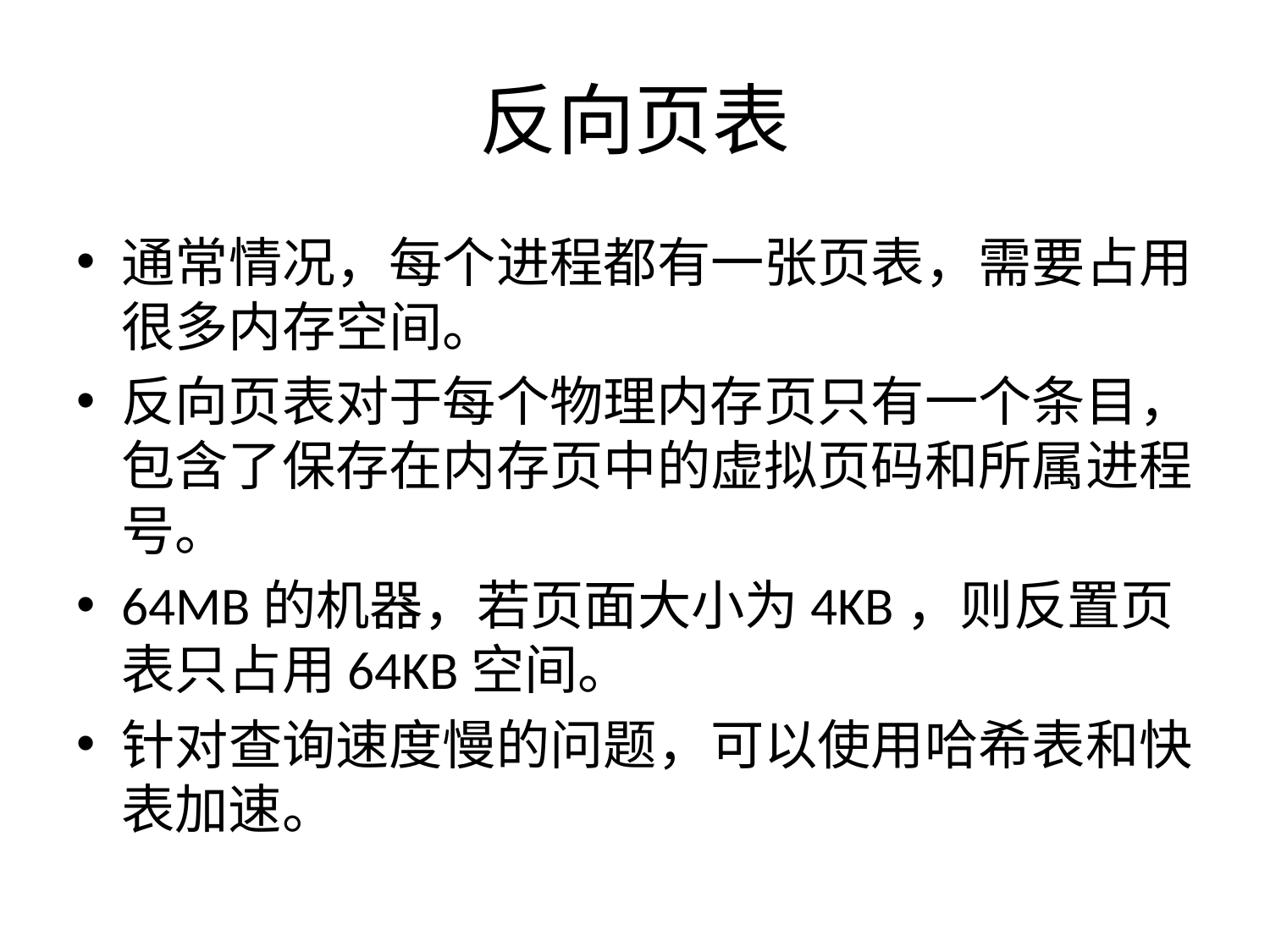

# 反向页表
通常情况，每个进程都有一张页表，需要占用很多内存空间。
反向页表对于每个物理内存页只有一个条目，包含了保存在内存页中的虚拟页码和所属进程号。
64MB的机器，若页面大小为4KB，则反置页表只占用64KB空间。
针对查询速度慢的问题，可以使用哈希表和快表加速。